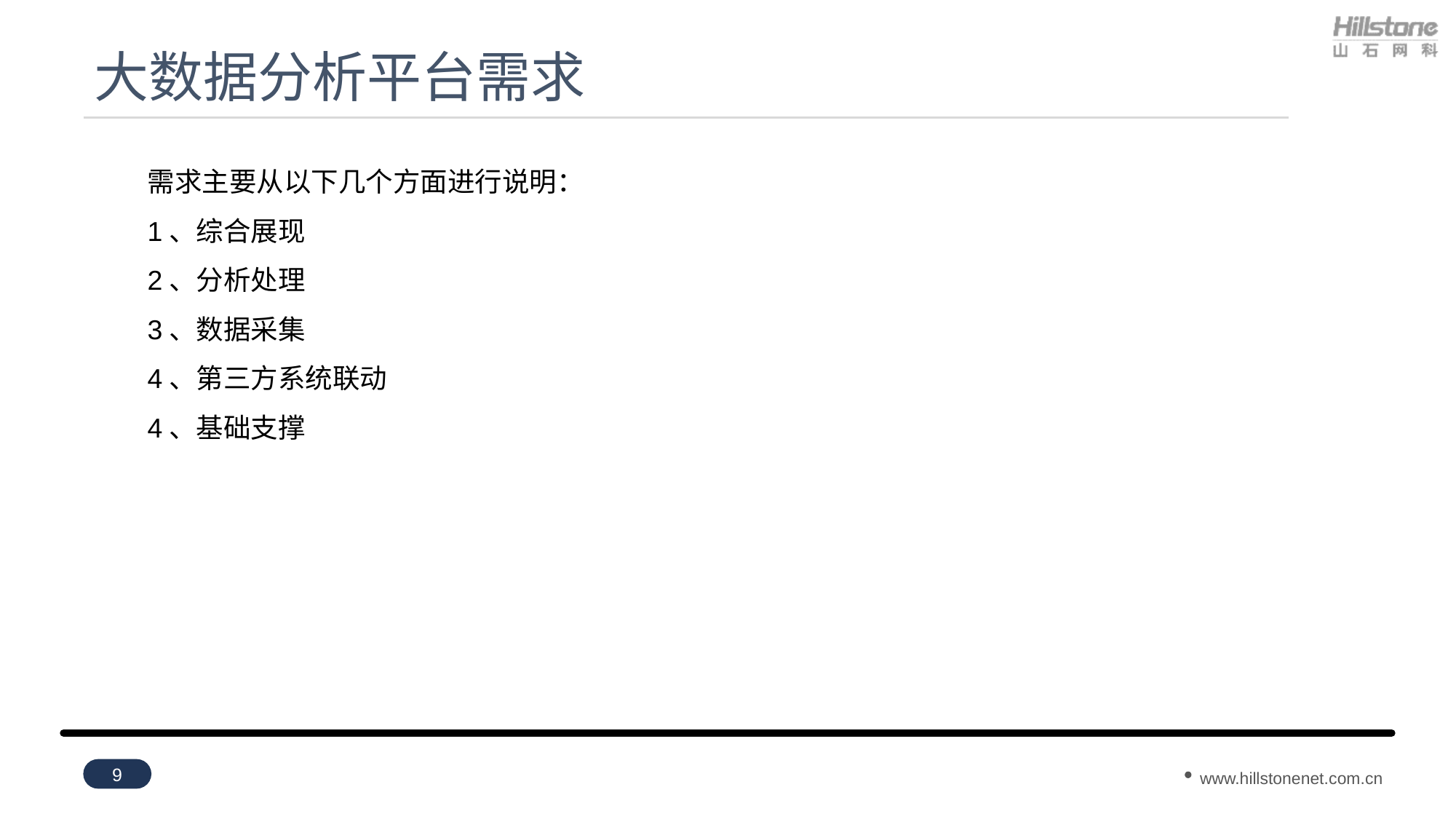

# 大数据分析平台需求
需求主要从以下几个方面进行说明：
1、综合展现
2、分析处理
3、数据采集
4、第三方系统联动
4、基础支撑
9